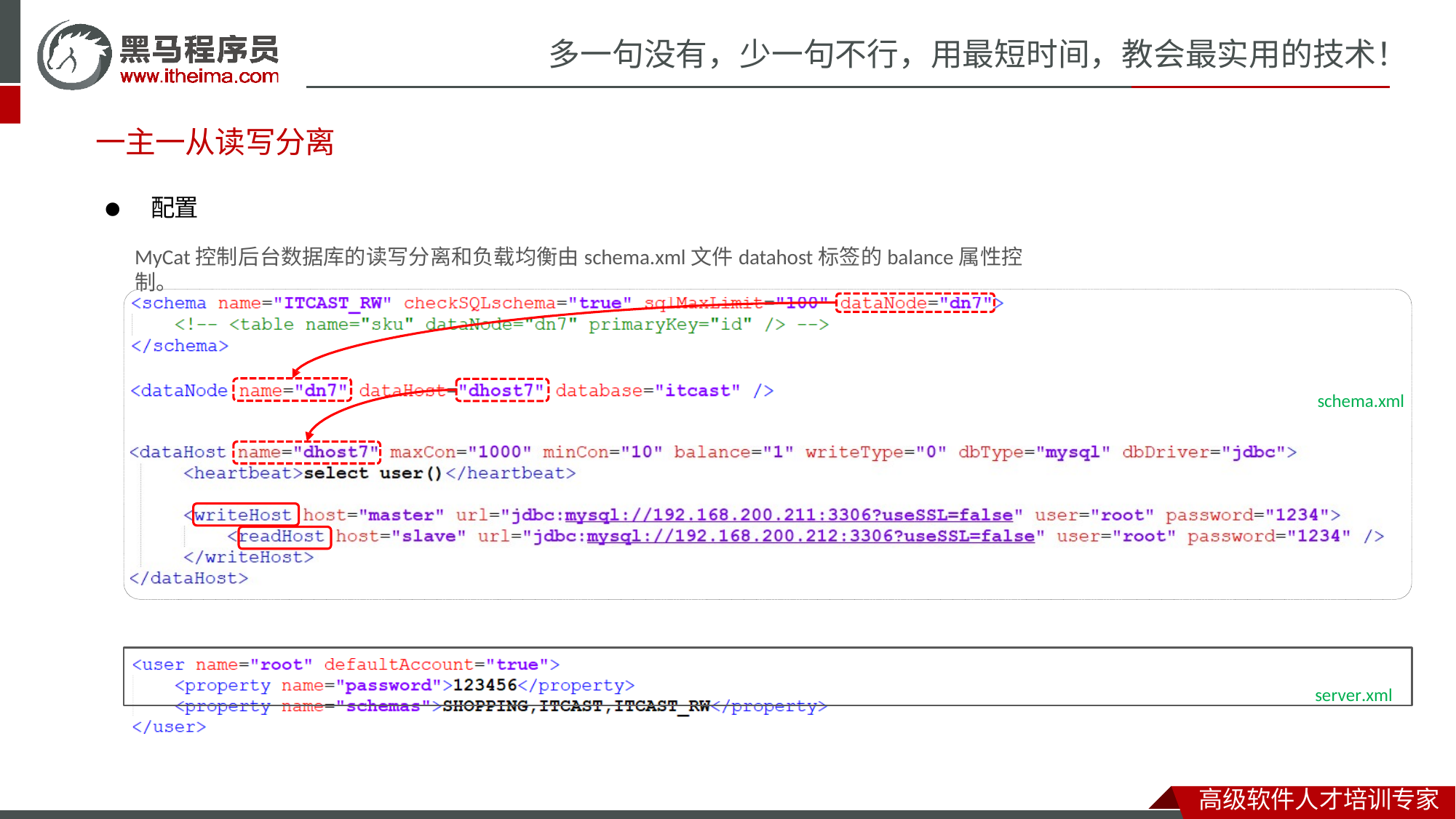

# 多一句没有，少一句不行，用最短时间，教会最实用的技术！

一主一从读写分离
⚫	配置
MyCat控制后台数据库的读写分离和负载均衡由schema.xml文件datahost标签的balance属性控制。

schema.xml

server.xml

高级软件人才培训专家